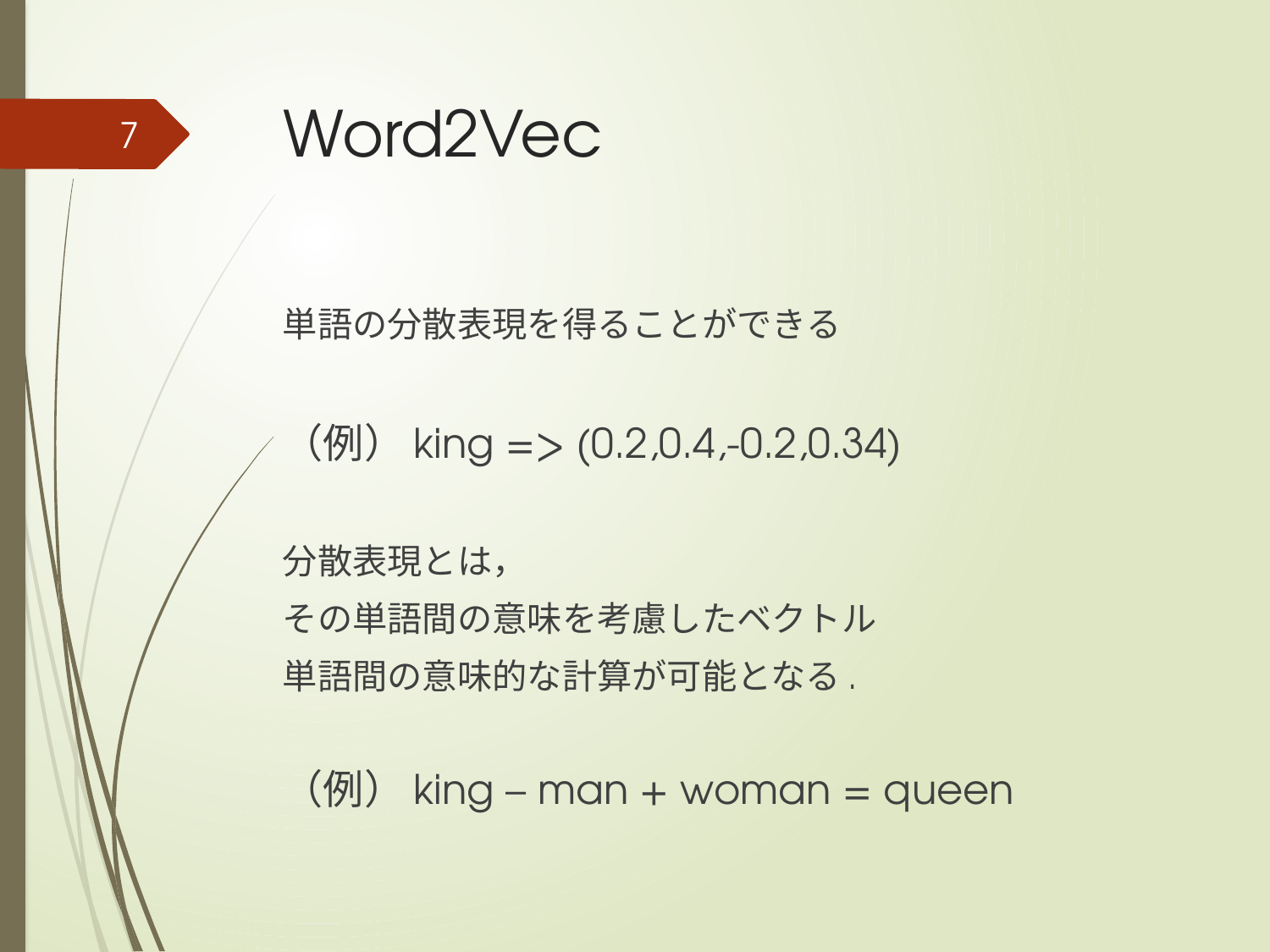

# Word2Vec
7
単語の分散表現を得ることができる

（例）king => (0.2,0.4,-0.2,0.34)

分散表現とは，
その単語間の意味を考慮したベクトル
単語間の意味的な計算が可能となる.

（例）king – man + woman = queen